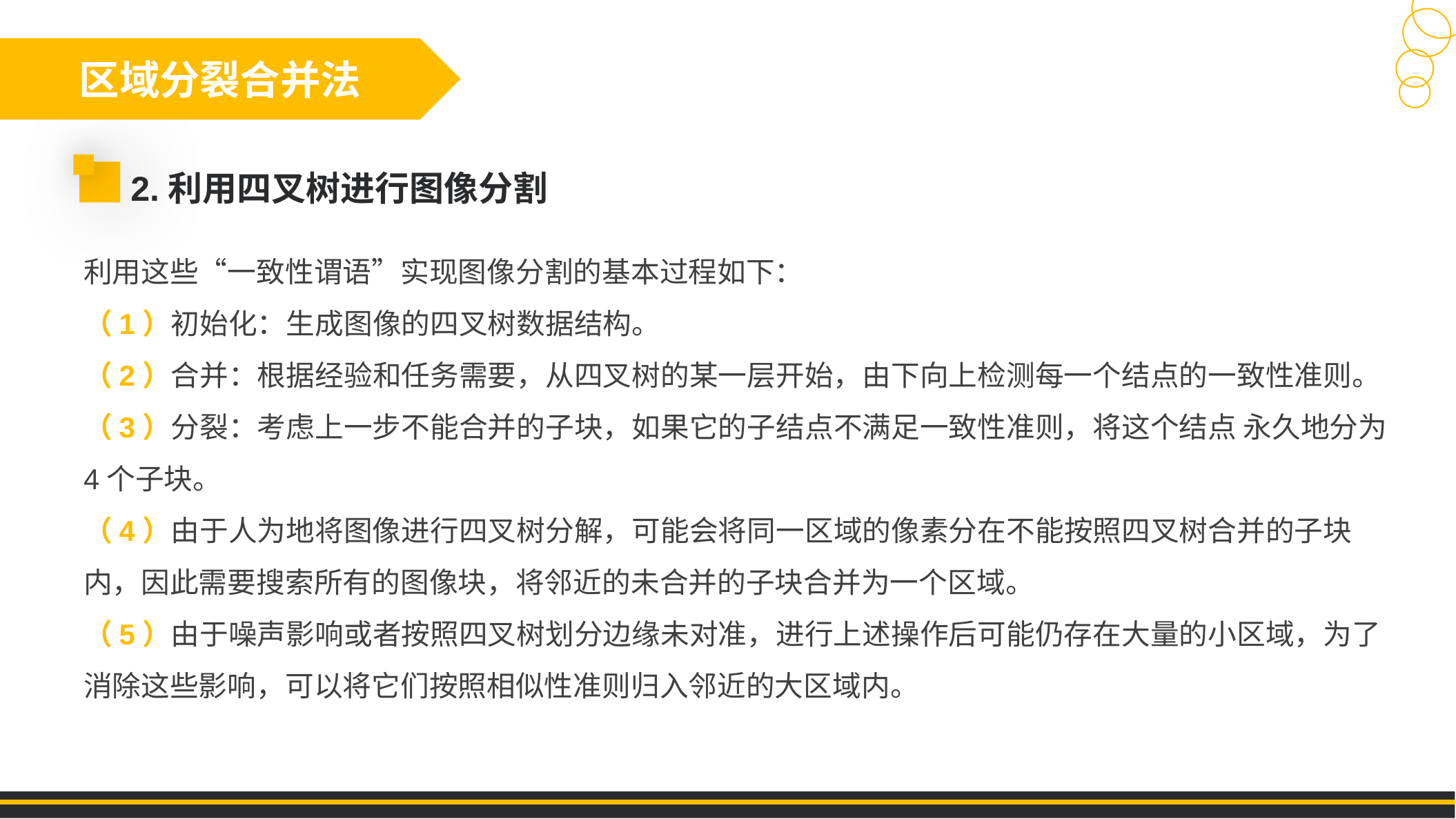

区域分裂合并法

2.利用四叉树进行图像分割
利用这些“一致性谓语”实现图像分割的基本过程如下：
（1）初始化：生成图像的四叉树数据结构。
（2）合并：根据经验和任务需要，从四叉树的某一层开始，由下向上检测每一个结点的一致性准则。
（3）分裂：考虑上一步不能合并的子块，如果它的子结点不满足一致性准则，将这个结点 永久地分为4个子块。
（4）由于人为地将图像进行四叉树分解，可能会将同一区域的像素分在不能按照四叉树合并的子块内，因此需要搜索所有的图像块，将邻近的未合并的子块合并为一个区域。
（5）由于噪声影响或者按照四叉树划分边缘未对准，进行上述操作后可能仍存在大量的小区域，为了消除这些影响，可以将它们按照相似性准则归入邻近的大区域内。